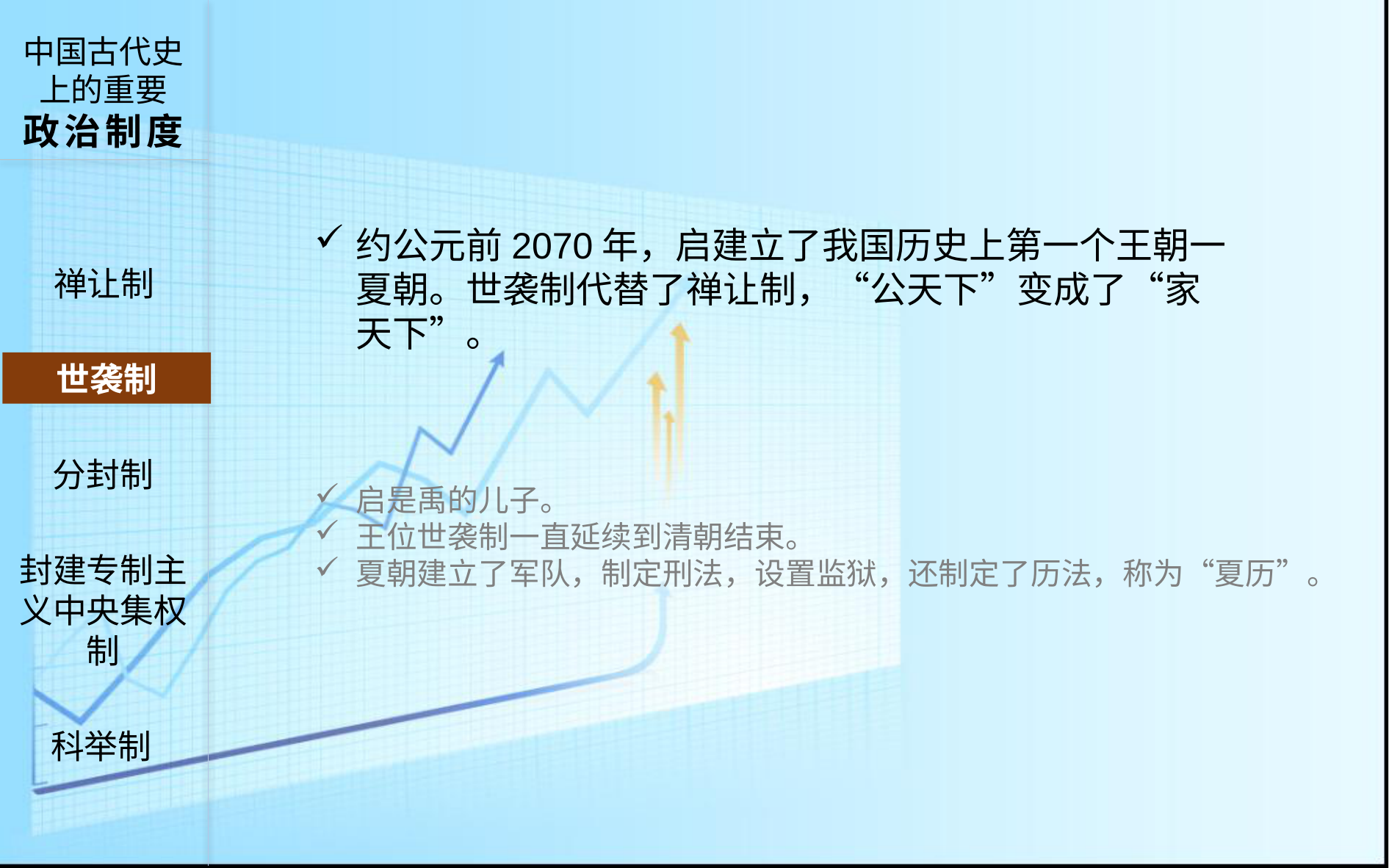

中国古代史上的重要
政治制度
约公元前2070年，启建立了我国历史上第一个王朝一夏朝。世袭制代替了禅让制，“公天下”变成了“家天下”。

禅让制
世袭制
分封制
启是禹的儿子。
王位世袭制一直延续到清朝结束。
夏朝建立了军队，制定刑法，设置监狱，还制定了历法，称为“夏历”。
封建专制主义中央集权制
科举制